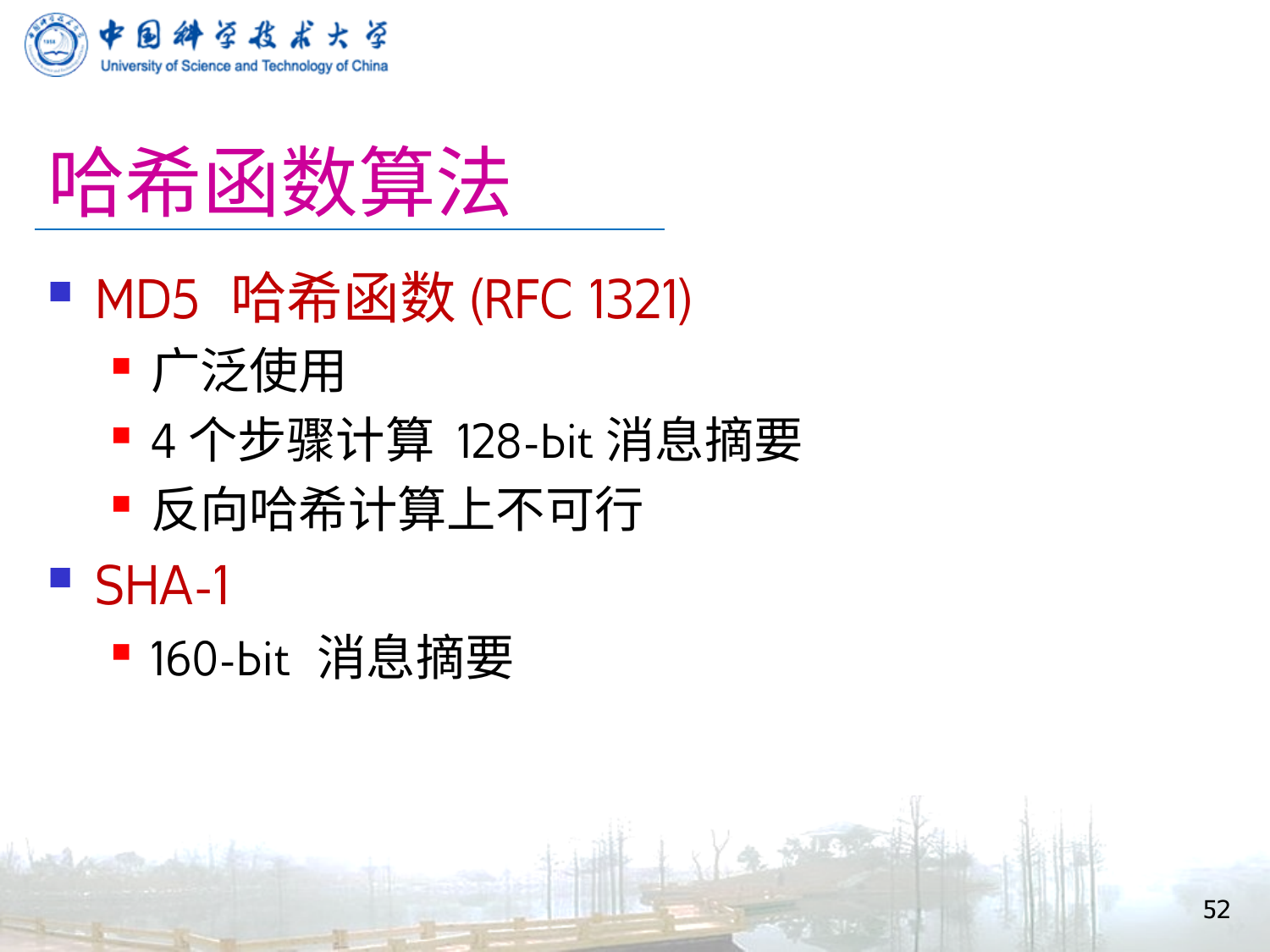

# 哈希函数算法
MD5 哈希函数(RFC 1321)
广泛使用
4个步骤计算 128-bit消息摘要
反向哈希计算上不可行
SHA-1
160-bit 消息摘要

52